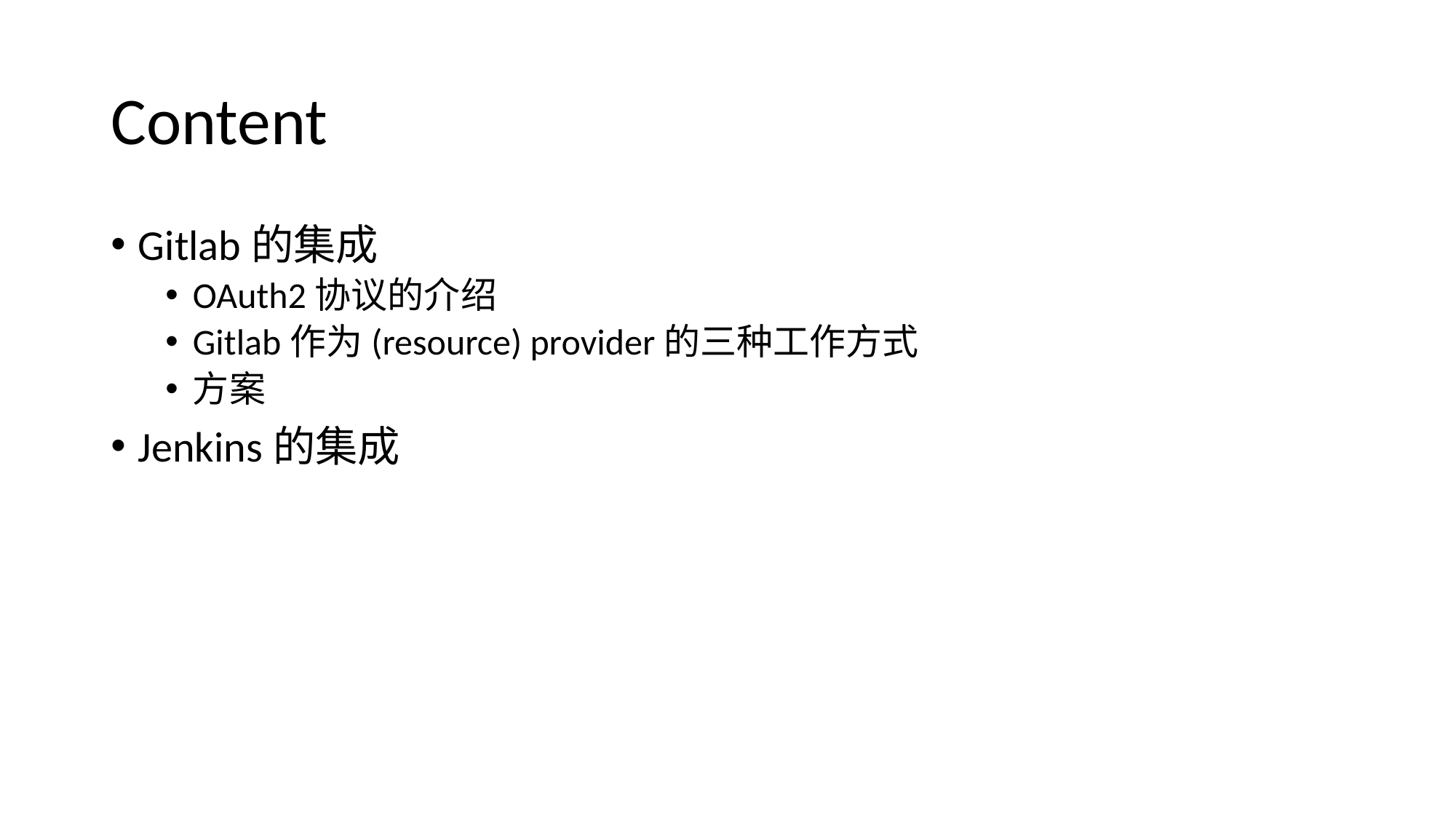

# Content
Gitlab的集成
OAuth2协议的介绍
Gitlab作为(resource) provider的三种工作方式
方案
Jenkins的集成